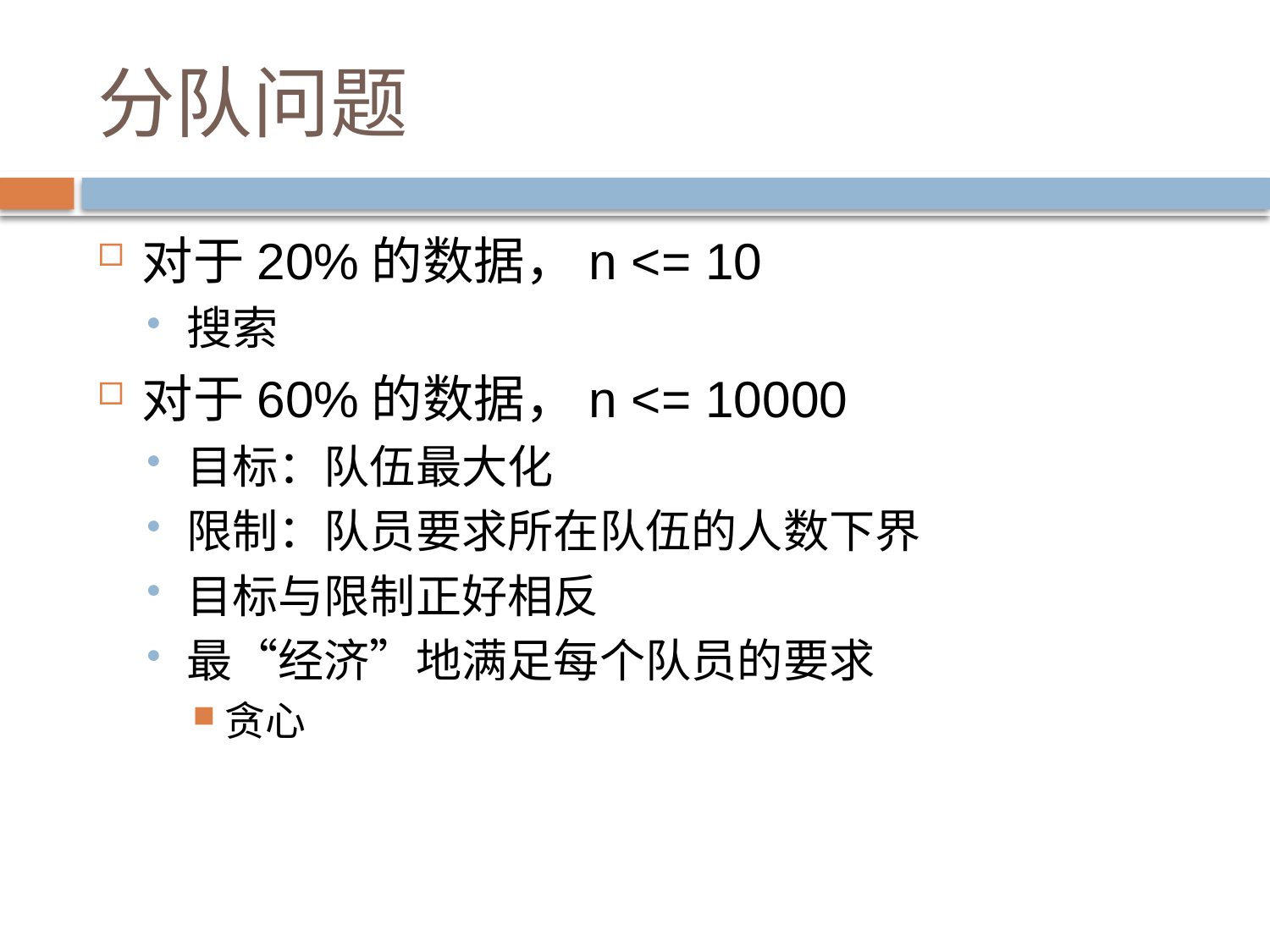

# 分队问题
对于20%的数据，n <= 10
搜索
对于60%的数据，n <= 10000
目标：队伍最大化
限制：队员要求所在队伍的人数下界
目标与限制正好相反
最“经济”地满足每个队员的要求
贪心